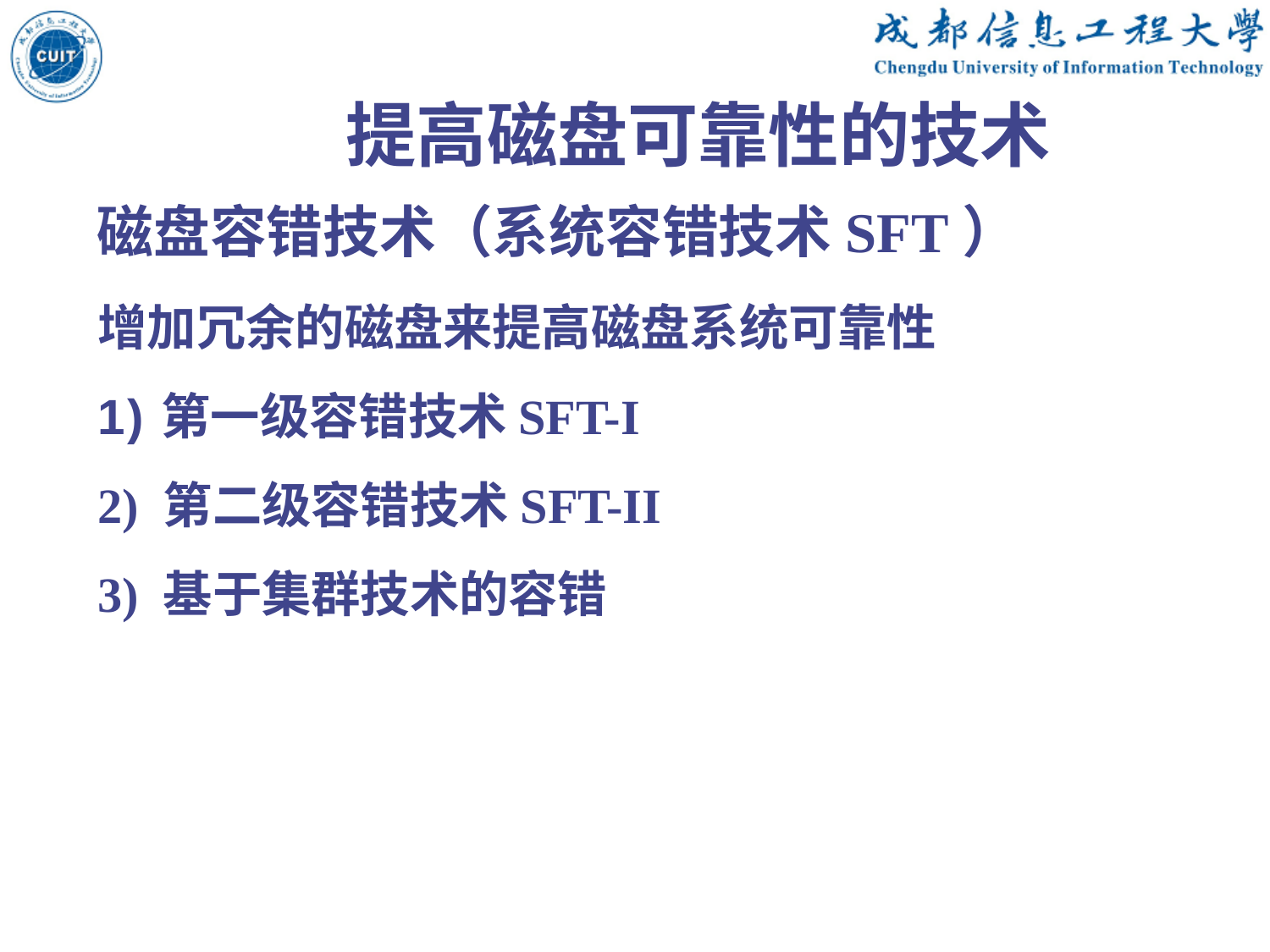

提高磁盘可靠性的技术
磁盘容错技术（系统容错技术SFT）
增加冗余的磁盘来提高磁盘系统可靠性
第一级容错技术SFT-I
2) 第二级容错技术SFT-II
3) 基于集群技术的容错